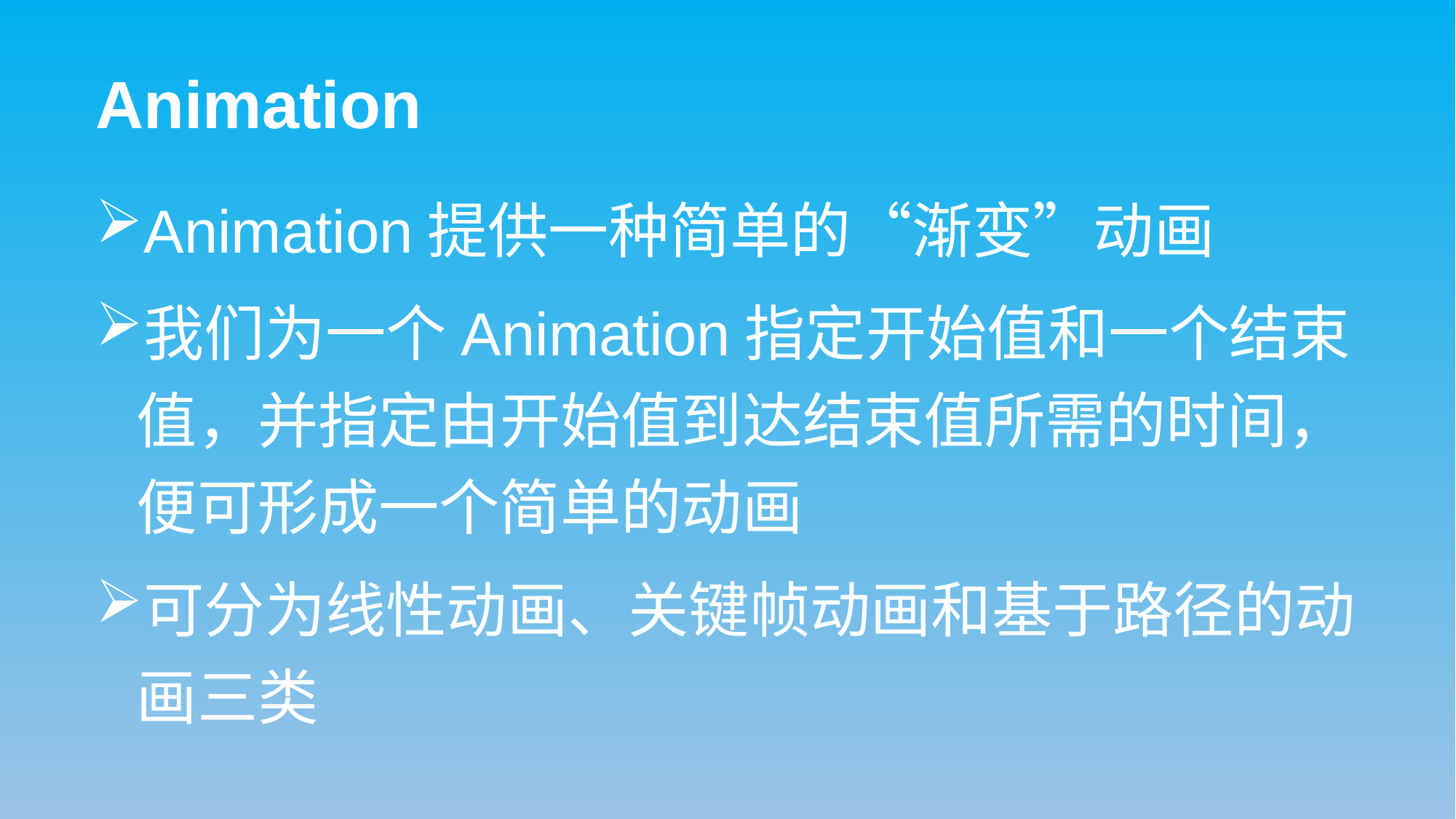

# Animation
Animation提供一种简单的“渐变”动画
我们为一个Animation指定开始值和一个结束值，并指定由开始值到达结束值所需的时间，便可形成一个简单的动画
可分为线性动画、关键帧动画和基于路径的动画三类